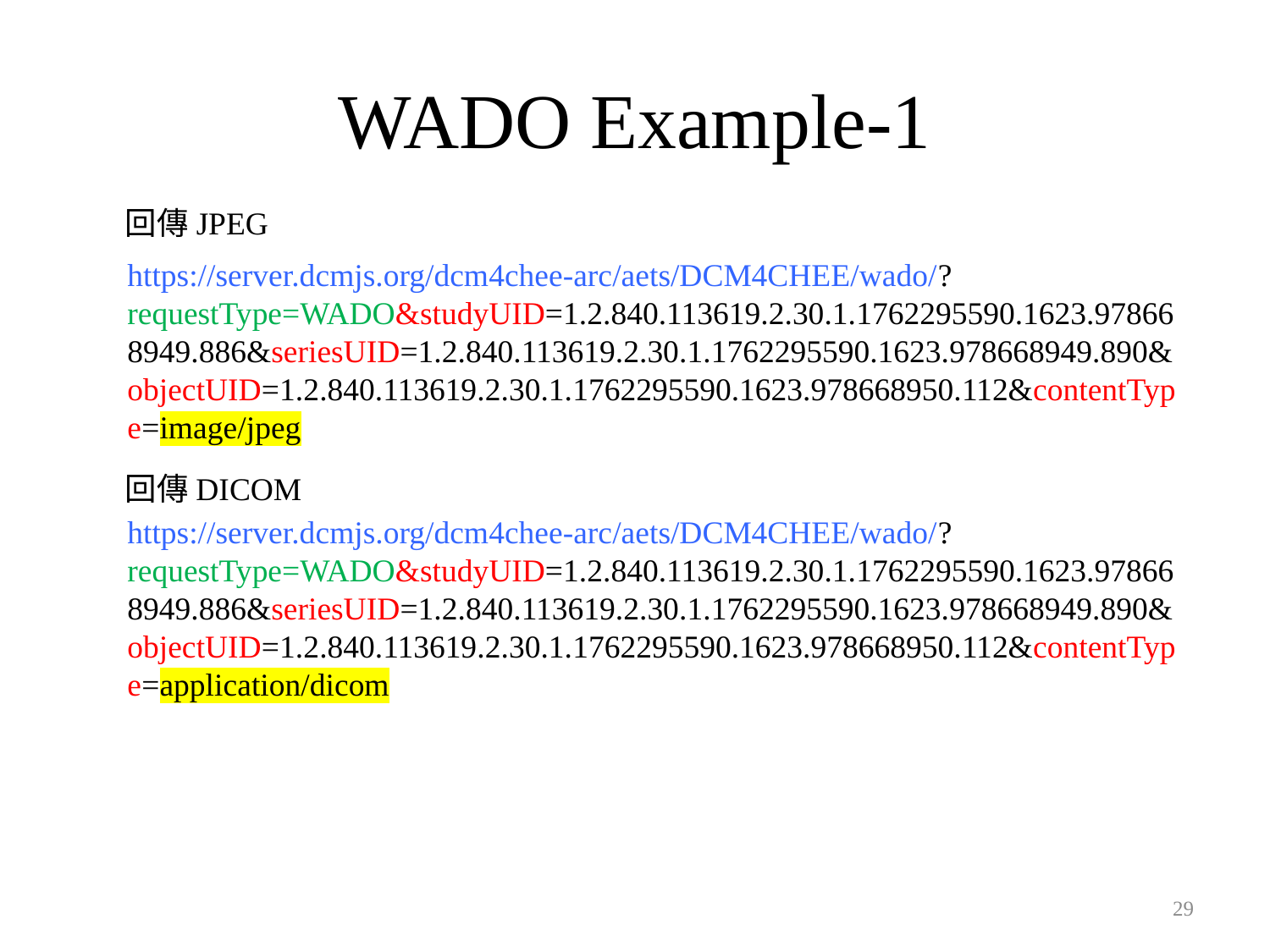

# WADO Example-1
回傳JPEG
https://server.dcmjs.org/dcm4chee-arc/aets/DCM4CHEE/wado/?requestType=WADO&studyUID=1.2.840.113619.2.30.1.1762295590.1623.978668949.886&seriesUID=1.2.840.113619.2.30.1.1762295590.1623.978668949.890&objectUID=1.2.840.113619.2.30.1.1762295590.1623.978668950.112&contentType=image/jpeg
回傳DICOM
https://server.dcmjs.org/dcm4chee-arc/aets/DCM4CHEE/wado/?requestType=WADO&studyUID=1.2.840.113619.2.30.1.1762295590.1623.978668949.886&seriesUID=1.2.840.113619.2.30.1.1762295590.1623.978668949.890&objectUID=1.2.840.113619.2.30.1.1762295590.1623.978668950.112&contentType=application/dicom
29